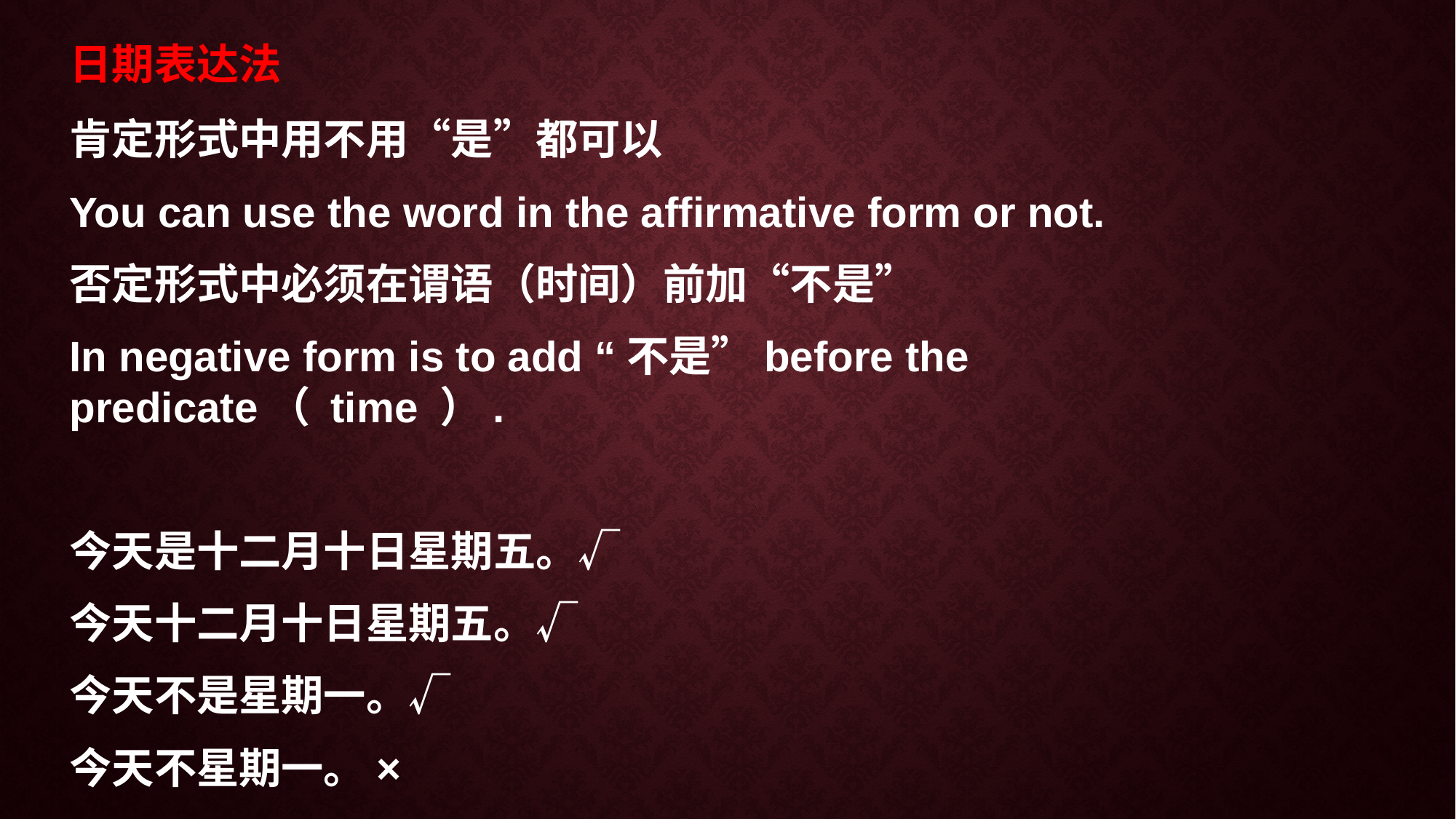

日期表达法
肯定形式中用不用“是”都可以
You can use the word in the affirmative form or not.
否定形式中必须在谓语（时间）前加“不是”
In negative form is to add “不是”before the predicate（ time ）.

今天是十二月十日星期五。√
今天十二月十日星期五。√
今天不是星期一。√
今天不星期一。×